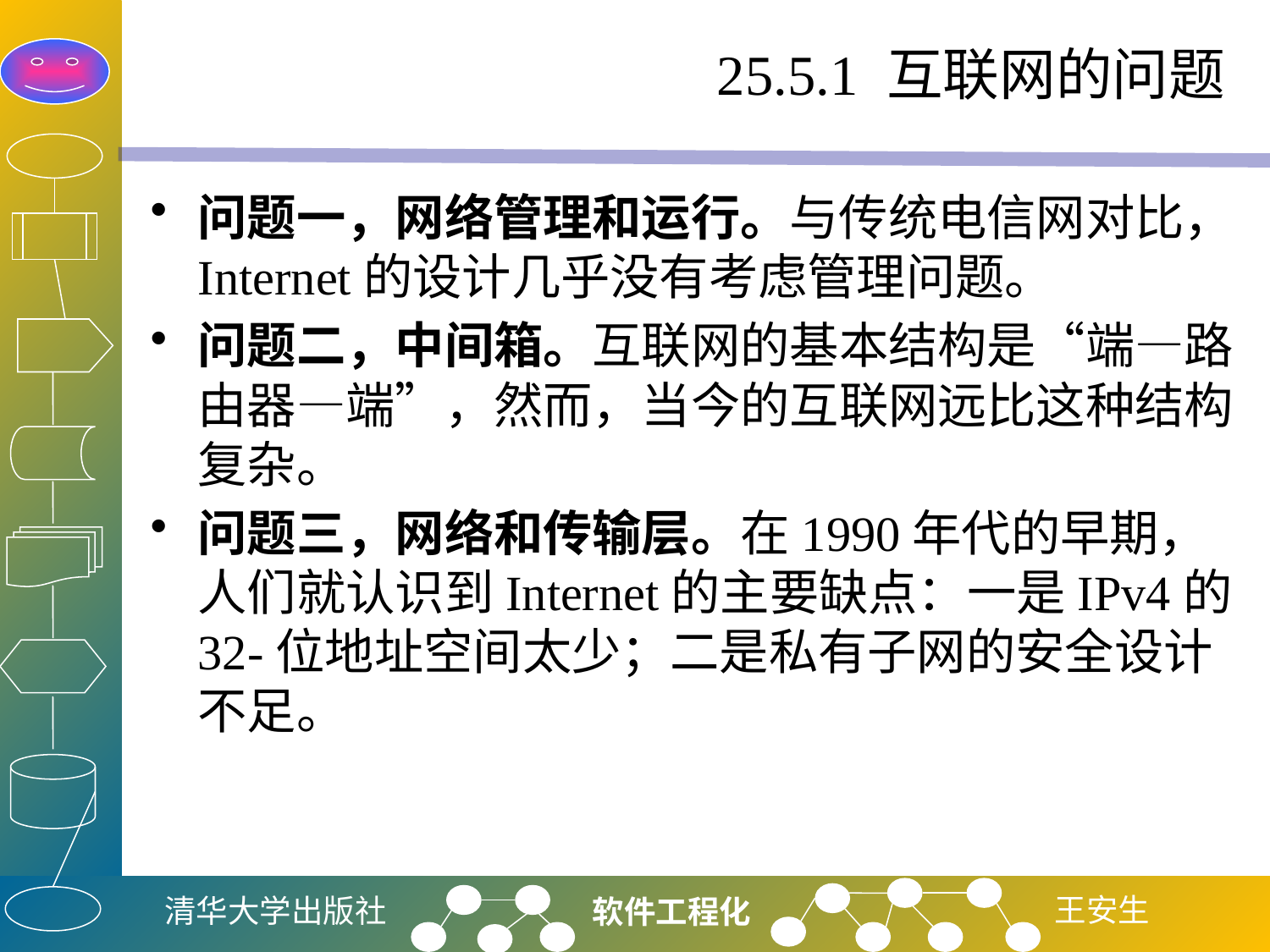

# 25.5.1 互联网的问题
问题一，网络管理和运行。与传统电信网对比，Internet的设计几乎没有考虑管理问题。
问题二，中间箱。互联网的基本结构是“端—路由器—端”，然而，当今的互联网远比这种结构复杂。
问题三，网络和传输层。在1990年代的早期，人们就认识到Internet的主要缺点：一是IPv4的32-位地址空间太少；二是私有子网的安全设计不足。